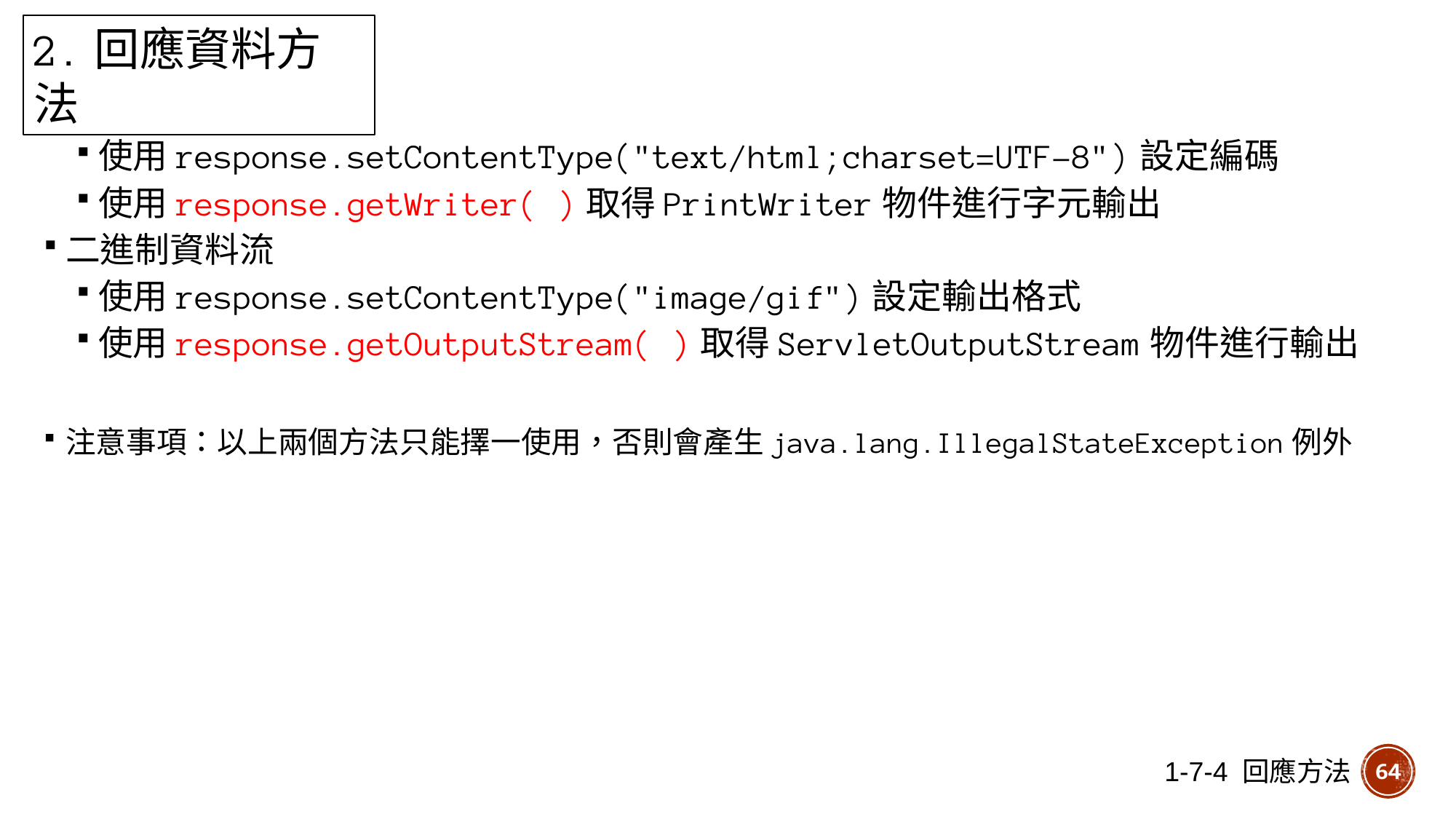

2.回應資料方法
文字資料
使用response.setContentType("text/html;charset=UTF-8")設定編碼
使用response.getWriter( )取得PrintWriter物件進行字元輸出
二進制資料流
使用response.setContentType("image/gif")設定輸出格式
使用response.getOutputStream( )取得ServletOutputStream物件進行輸出

注意事項：以上兩個方法只能擇一使用，否則會產生java.lang.IllegalStateException例外
1-7-4 回應方法
64